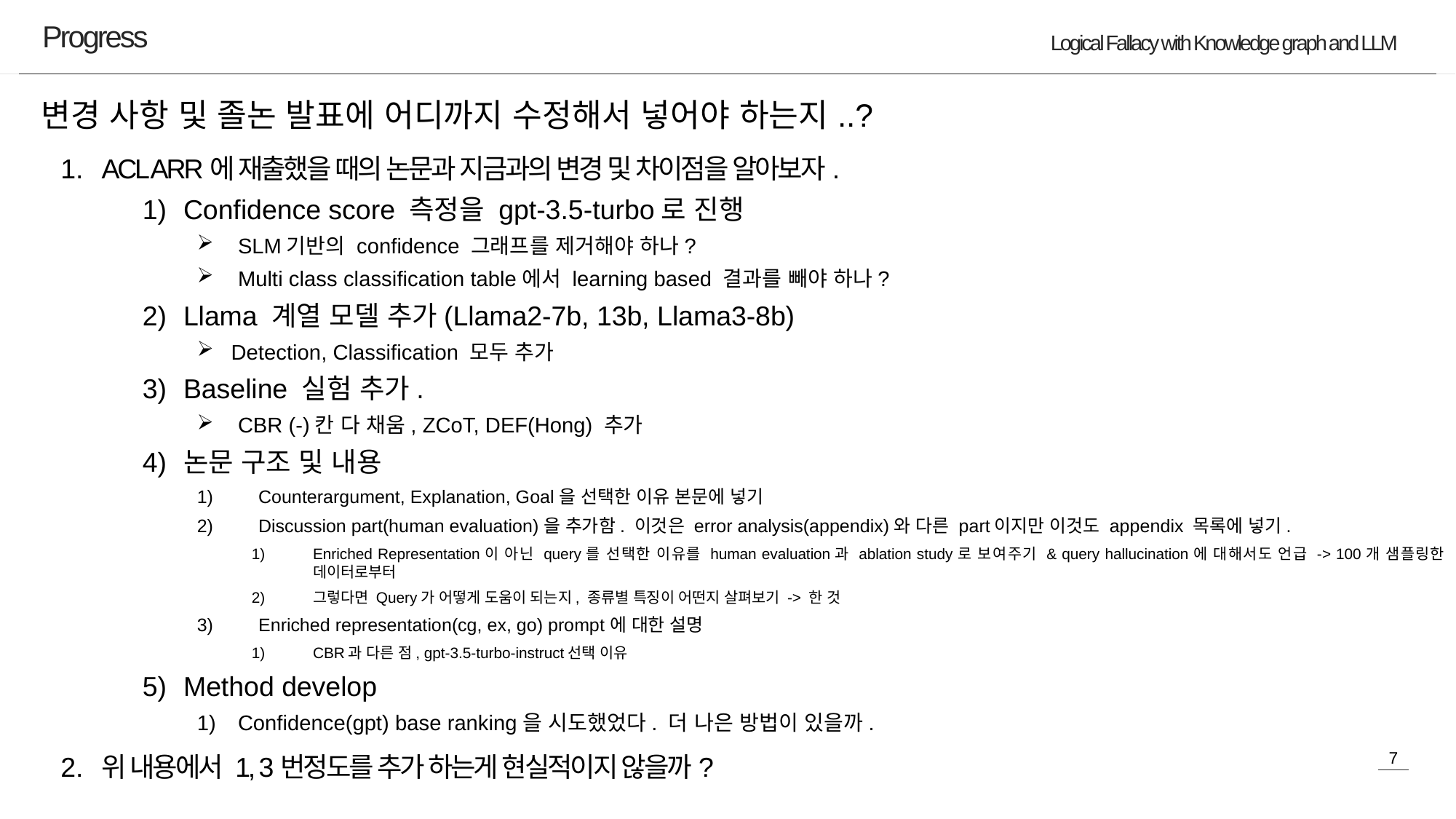

Progress
변경 사항 및 졸논 발표에 어디까지 수정해서 넣어야 하는지..?
ACL ARR에 재출했을 때의 논문과 지금과의 변경 및 차이점을 알아보자.
Confidence score 측정을 gpt-3.5-turbo로 진행
SLM기반의 confidence 그래프를 제거해야 하나?
Multi class classification table에서 learning based 결과를 빼야 하나?
Llama 계열 모델 추가(Llama2-7b, 13b, Llama3-8b)
Detection, Classification 모두 추가
Baseline 실험 추가.
CBR (-)칸 다 채움, ZCoT, DEF(Hong) 추가
논문 구조 및 내용
Counterargument, Explanation, Goal을 선택한 이유 본문에 넣기
Discussion part(human evaluation)을 추가함. 이것은 error analysis(appendix)와 다른 part이지만 이것도 appendix 목록에 넣기.
Enriched Representation이 아닌 query를 선택한 이유를 human evaluation과 ablation study로 보여주기 & query hallucination에 대해서도 언급 -> 100개 샘플링한 데이터로부터
그렇다면 Query가 어떻게 도움이 되는지, 종류별 특징이 어떤지 살펴보기 -> 한 것
Enriched representation(cg, ex, go) prompt에 대한 설명
CBR과 다른 점, gpt-3.5-turbo-instruct선택 이유
Method develop
Confidence(gpt) base ranking을 시도했었다. 더 나은 방법이 있을까.
위 내용에서 1, 3번정도를 추가 하는게 현실적이지 않을까?